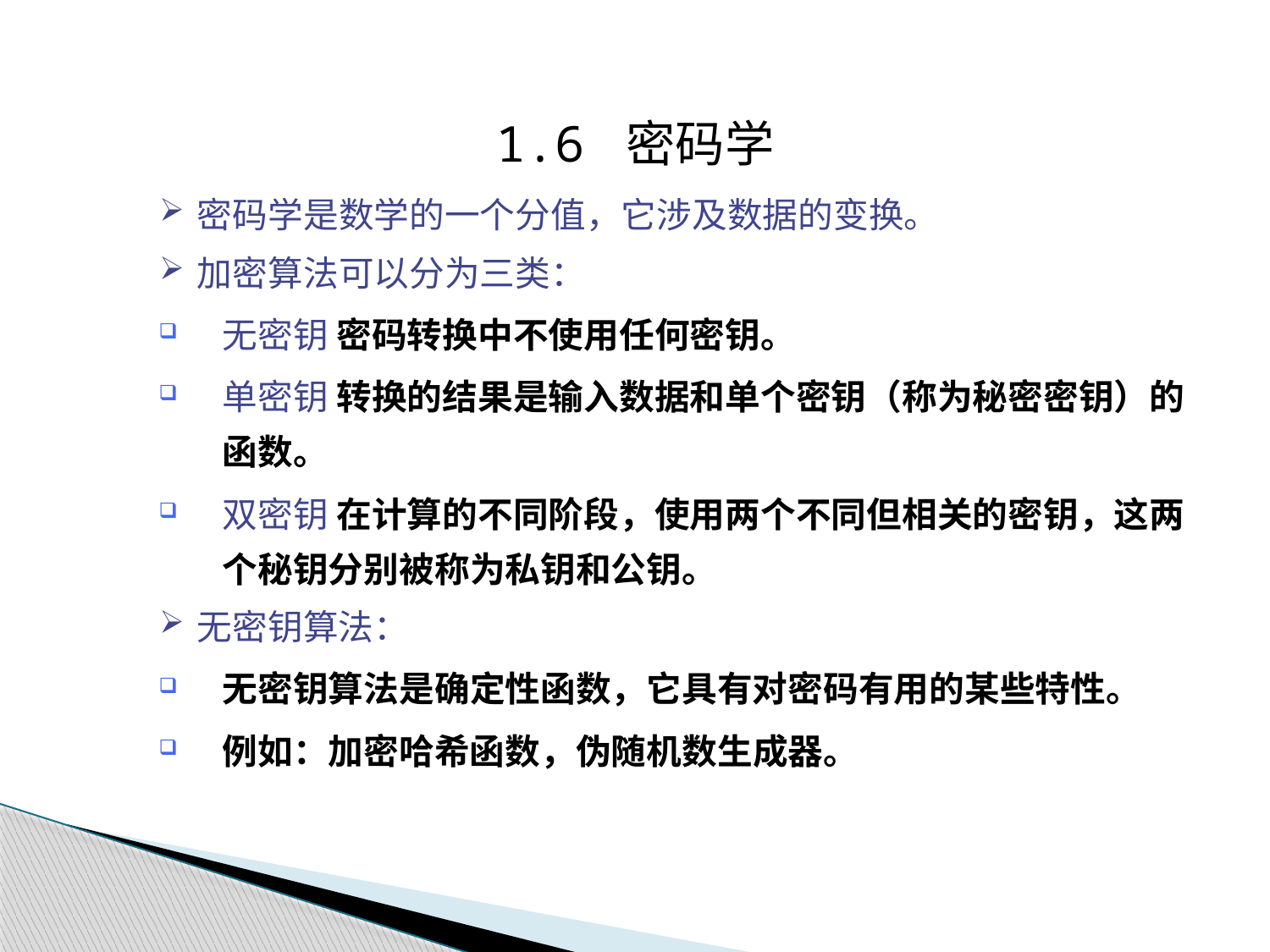

1.6 密码学
密码学是数学的一个分值，它涉及数据的变换。
加密算法可以分为三类：
无密钥 密码转换中不使用任何密钥。
单密钥 转换的结果是输入数据和单个密钥（称为秘密密钥）的函数。
双密钥 在计算的不同阶段，使用两个不同但相关的密钥，这两个秘钥分别被称为私钥和公钥。
无密钥算法：
无密钥算法是确定性函数，它具有对密码有用的某些特性。
例如：加密哈希函数，伪随机数生成器。